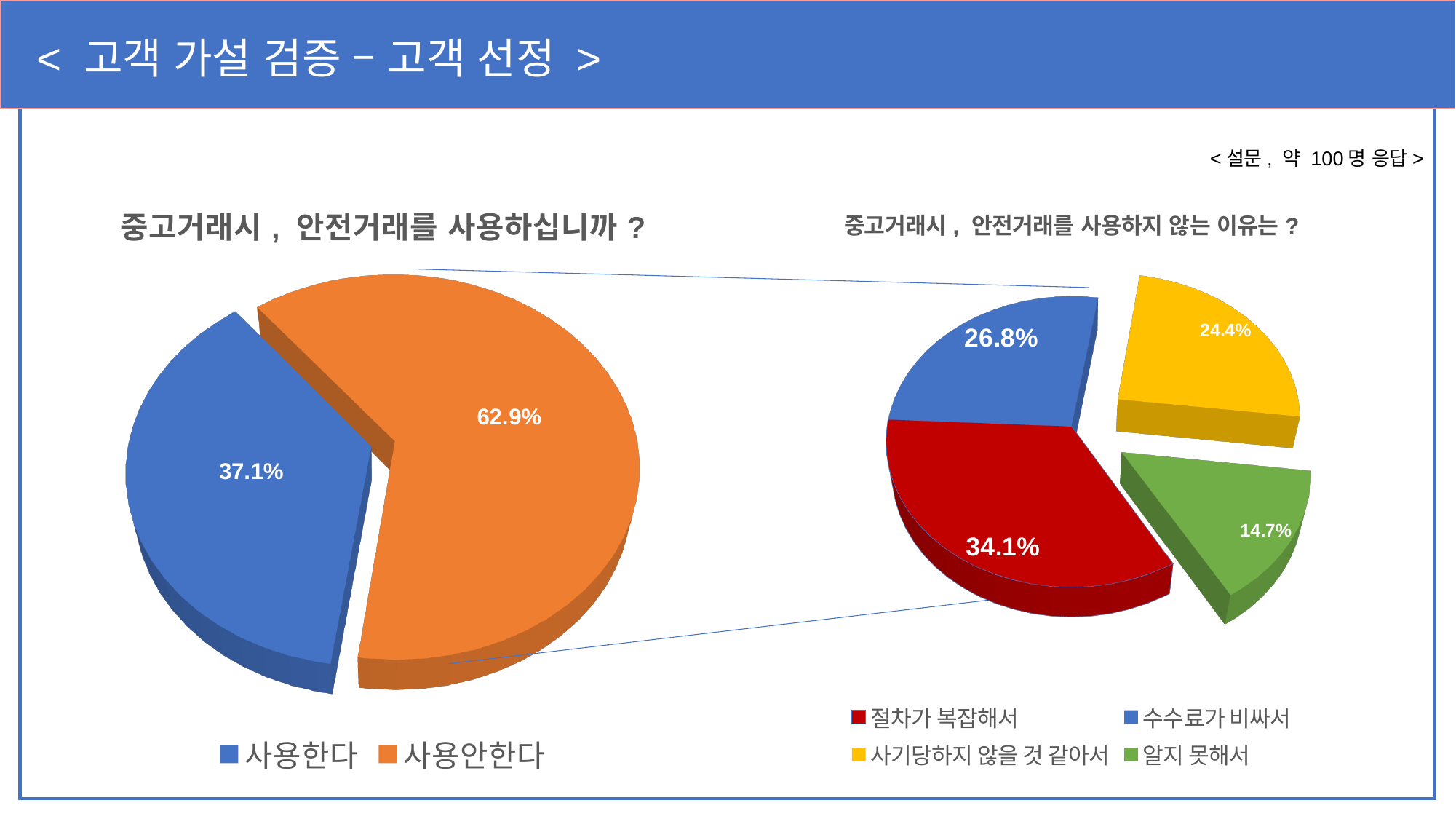

< 고객 가설 검증 – 고객 선정 >

<설문, 약 100명 응답>

[unsupported chart]

[unsupported chart]